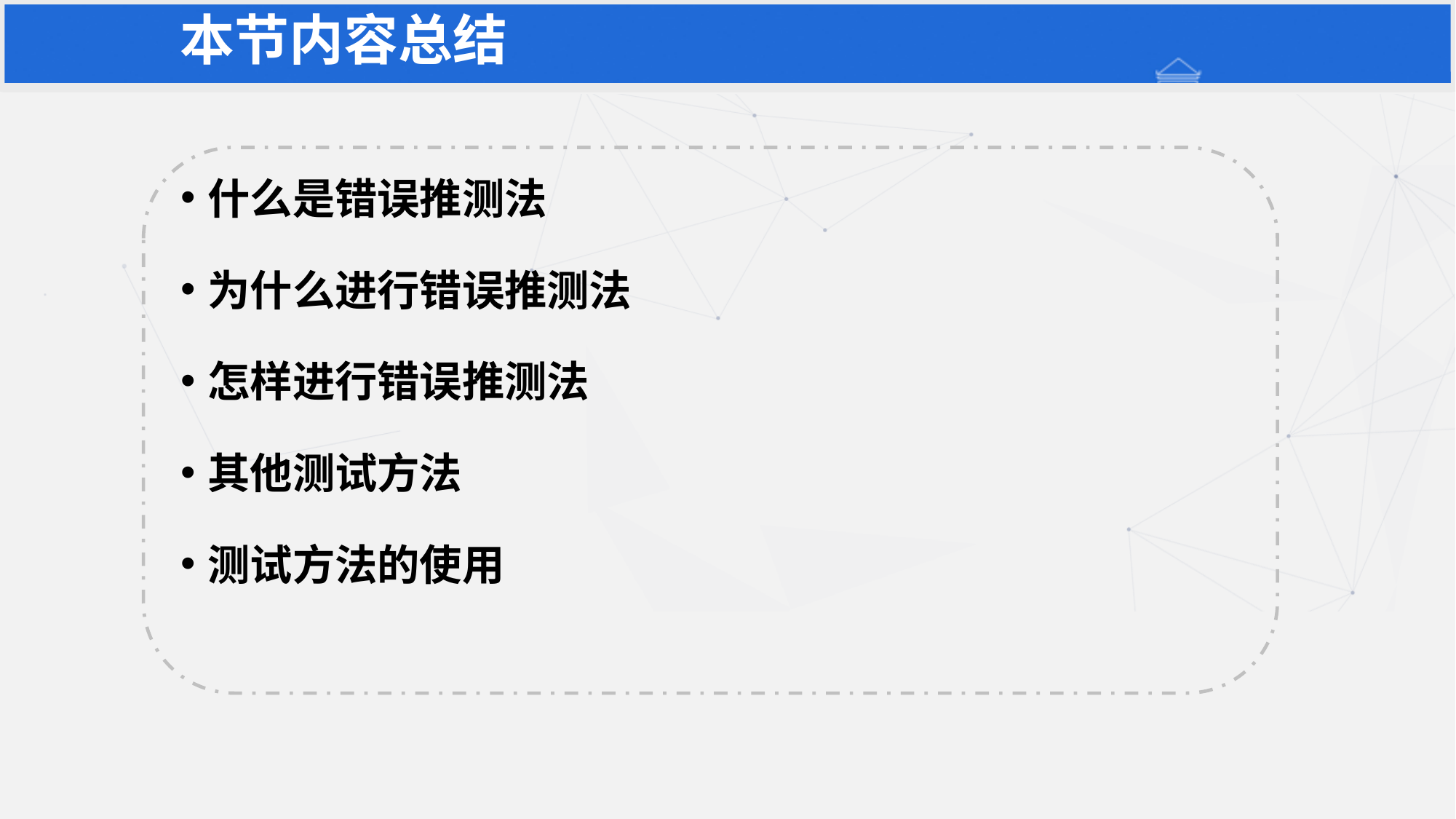

本节内容总结
什么是错误推测法
为什么进行错误推测法
怎样进行错误推测法
其他测试方法
测试方法的使用